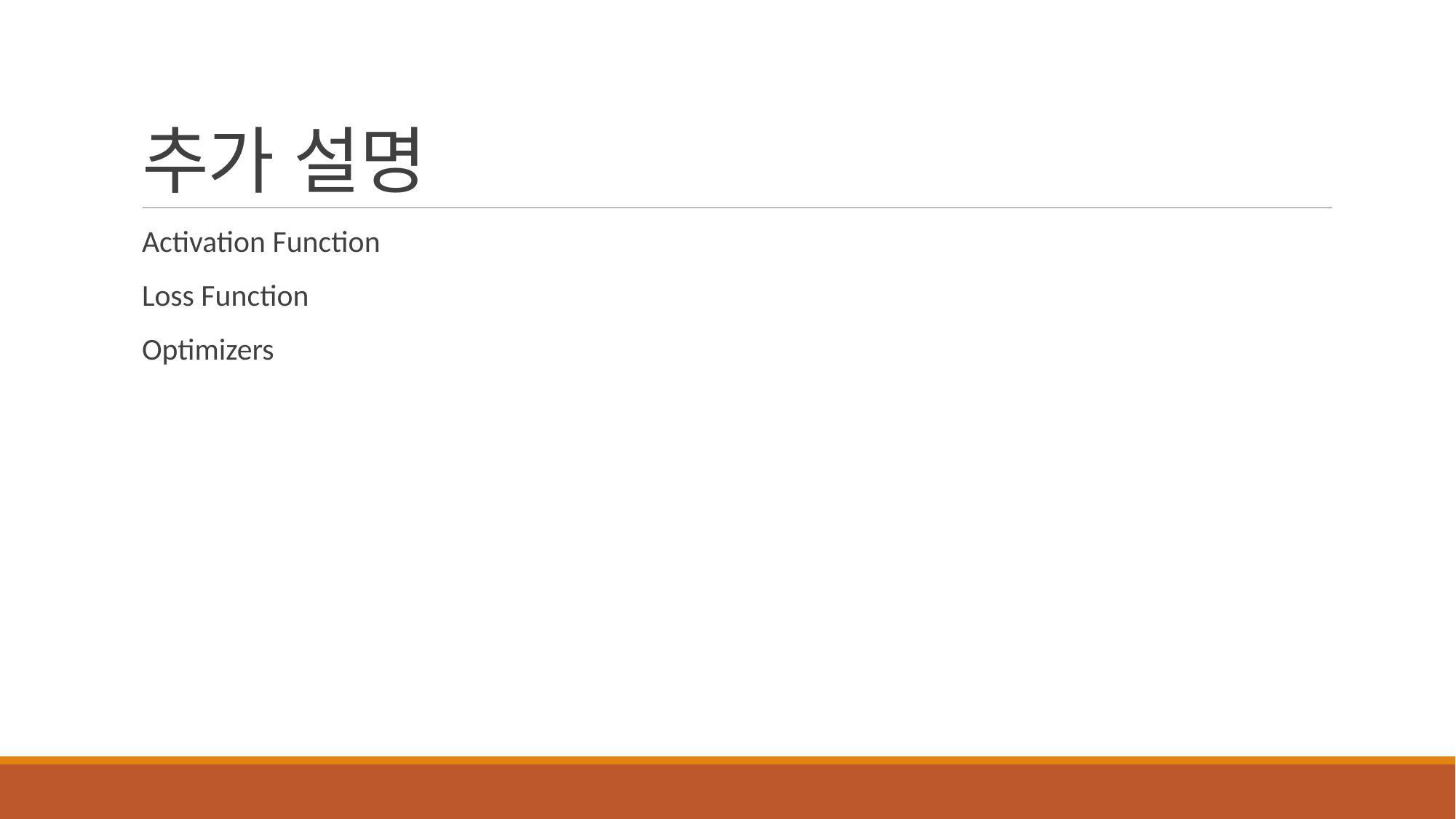

# 추가 설명
Activation Function
Loss Function
Optimizers